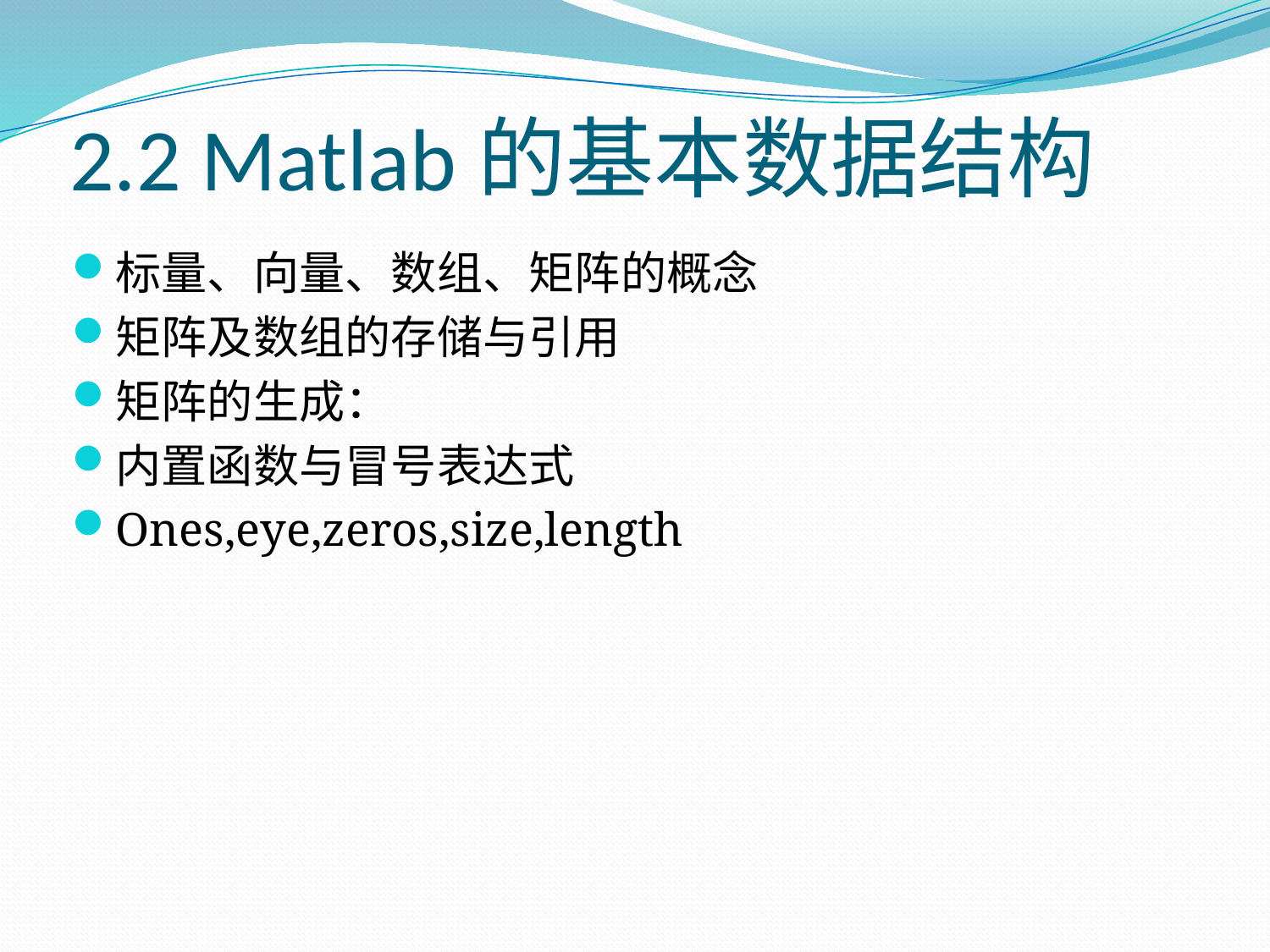

# 2.2 Matlab的基本数据结构
标量、向量、数组、矩阵的概念
矩阵及数组的存储与引用
矩阵的生成：
内置函数与冒号表达式
Ones,eye,zeros,size,length